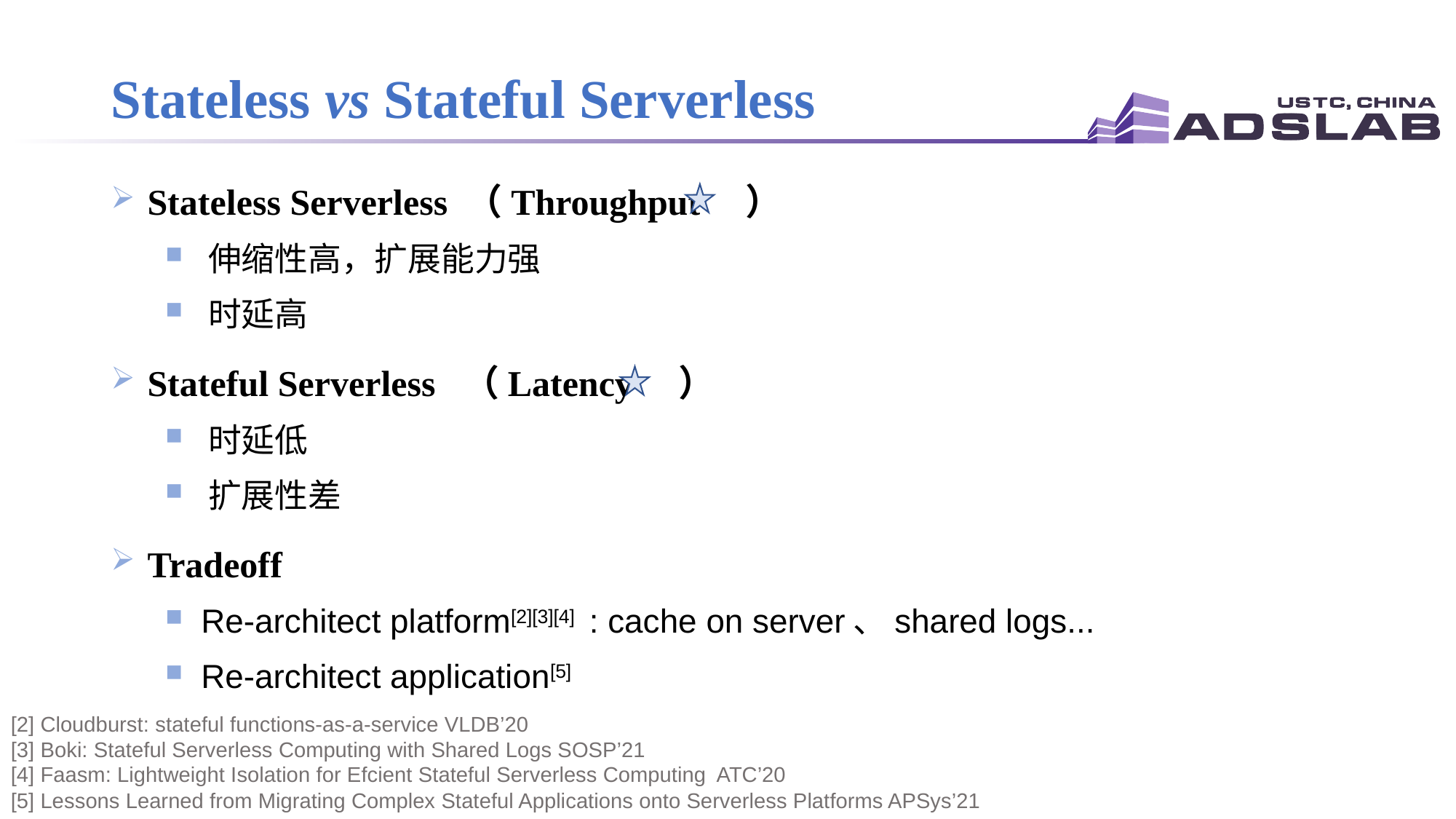

# Stateless vs Stateful Serverless
 Stateless Serverless （Throughput    ）
 伸缩性高，扩展能力强
 时延高
 Stateful Serverless  （Latency    ）
 时延低
 扩展性差
 Tradeoff
 Re-architect platform[2][3][4]  : cache on server、shared logs...
 Re-architect application[5]

[2] Cloudburst: stateful functions-as-a-service VLDB’20
[3] Boki: Stateful Serverless Computing with Shared Logs SOSP’21
[4] Faasm: Lightweight Isolation for Efcient Stateful Serverless Computing  ATC’20
[5] Lessons Learned from Migrating Complex Stateful Applications onto Serverless Platforms APSys’21